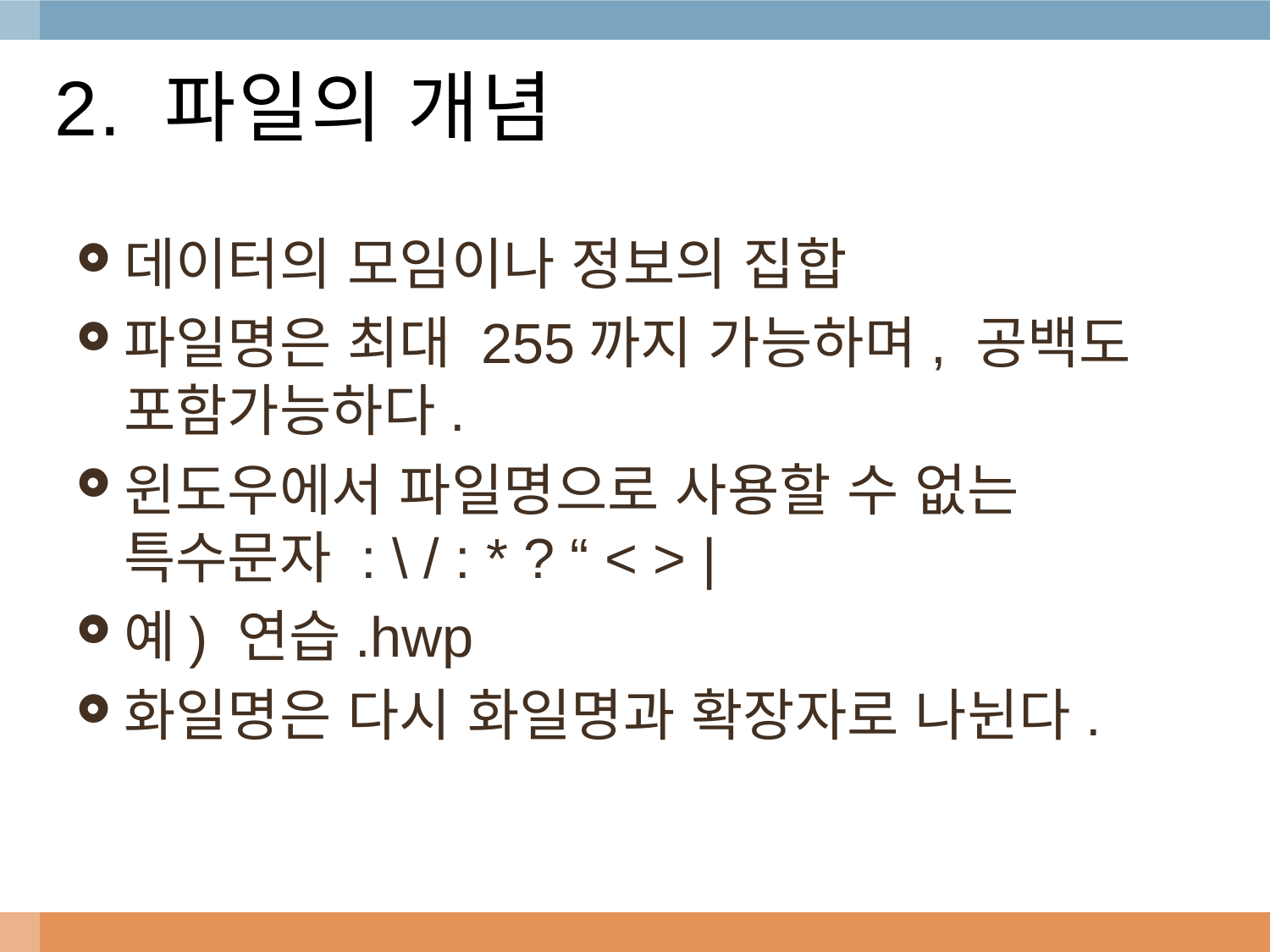

# 2. 파일의 개념
데이터의 모임이나 정보의 집합
파일명은 최대 255까지 가능하며, 공백도 포함가능하다.
윈도우에서 파일명으로 사용할 수 없는 특수문자 : \ / : * ? “ < > |
예) 연습.hwp
화일명은 다시 화일명과 확장자로 나뉜다.